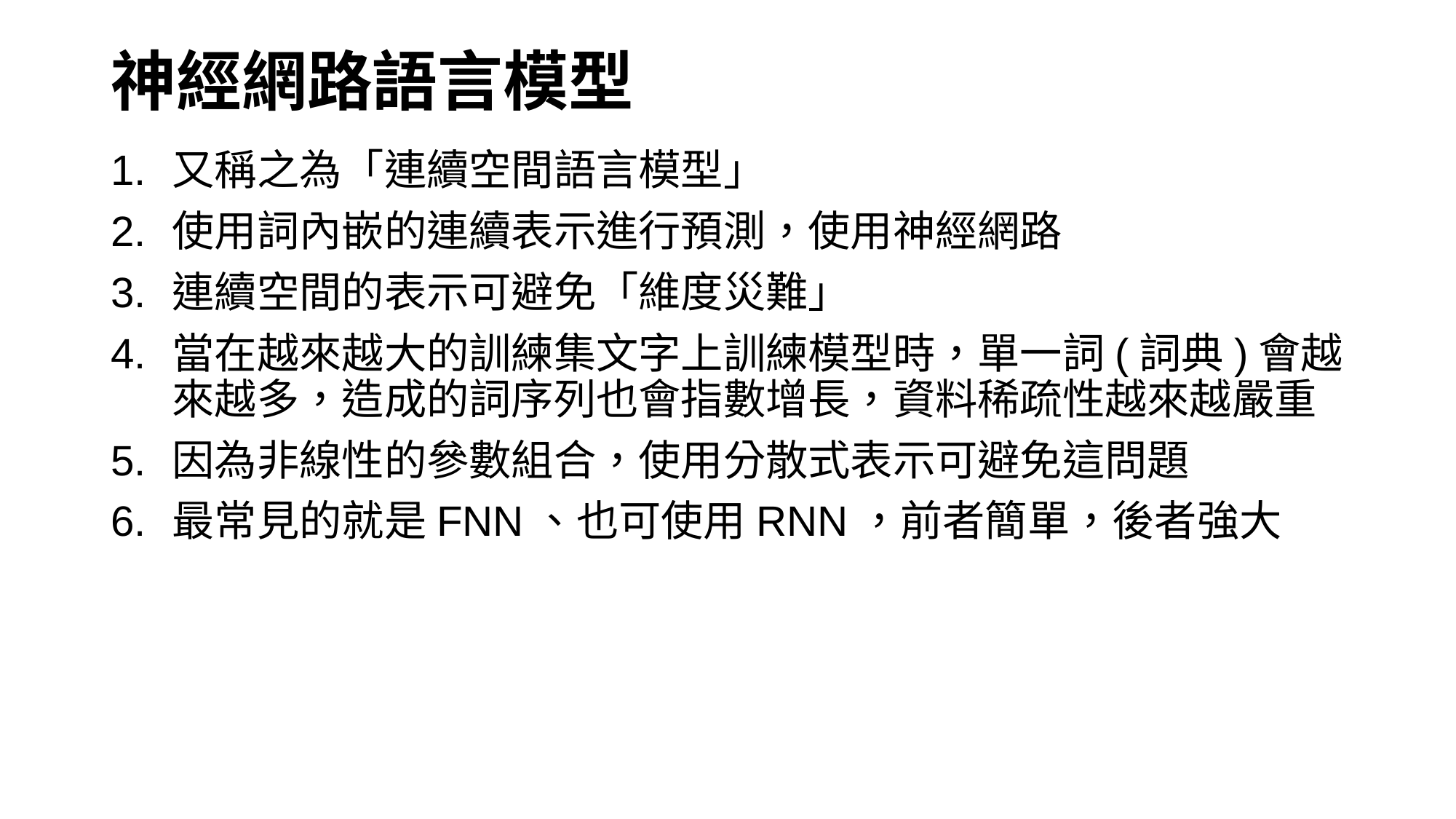

# 神經網路語言模型
又稱之為「連續空間語言模型」
使用詞內嵌的連續表示進行預測，使用神經網路
連續空間的表示可避免「維度災難」
當在越來越大的訓練集文字上訓練模型時，單一詞(詞典)會越來越多，造成的詞序列也會指數增長，資料稀疏性越來越嚴重
因為非線性的參數組合，使用分散式表示可避免這問題
最常見的就是FNN、也可使用RNN，前者簡單，後者強大